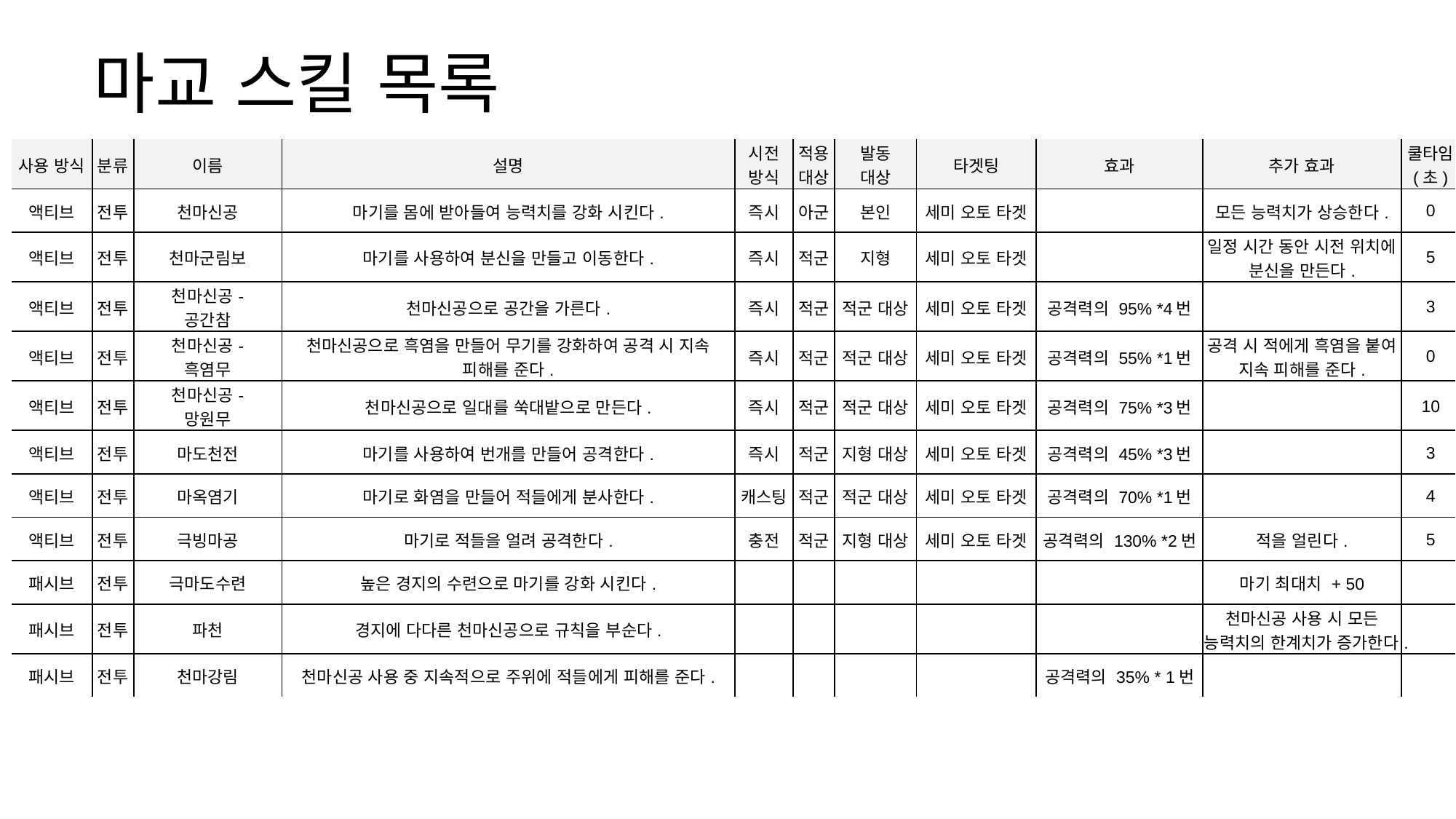

마교 스킬 목록
| 사용 방식 | 분류 | 이름 | 설명 | 시전 방식 | 적용 대상 | 발동 대상 | 타겟팅 | 효과 | 추가 효과 | 쿨타임 (초) |
| --- | --- | --- | --- | --- | --- | --- | --- | --- | --- | --- |
| 액티브 | 전투 | 천마신공 | 마기를 몸에 받아들여 능력치를 강화 시킨다. | 즉시 | 아군 | 본인 | 세미 오토 타겟 |  | 모든 능력치가 상승한다. | 0 |
| 액티브 | 전투 | 천마군림보 | 마기를 사용하여 분신을 만들고 이동한다. | 즉시 | 적군 | 지형 | 세미 오토 타겟 |  | 일정 시간 동안 시전 위치에 분신을 만든다. | 5 |
| 액티브 | 전투 | 천마신공- 공간참 | 천마신공으로 공간을 가른다. | 즉시 | 적군 | 적군 대상 | 세미 오토 타겟 | 공격력의 95% \*4번 |  | 3 |
| 액티브 | 전투 | 천마신공- 흑염무 | 천마신공으로 흑염을 만들어 무기를 강화하여 공격 시 지속 피해를 준다. | 즉시 | 적군 | 적군 대상 | 세미 오토 타겟 | 공격력의 55% \*1번 | 공격 시 적에게 흑염을 붙여 지속 피해를 준다. | 0 |
| 액티브 | 전투 | 천마신공- 망원무 | 천마신공으로 일대를 쑥대밭으로 만든다. | 즉시 | 적군 | 적군 대상 | 세미 오토 타겟 | 공격력의 75% \*3번 |  | 10 |
| 액티브 | 전투 | 마도천전 | 마기를 사용하여 번개를 만들어 공격한다. | 즉시 | 적군 | 지형 대상 | 세미 오토 타겟 | 공격력의 45% \*3번 |  | 3 |
| 액티브 | 전투 | 마옥염기 | 마기로 화염을 만들어 적들에게 분사한다. | 캐스팅 | 적군 | 적군 대상 | 세미 오토 타겟 | 공격력의 70% \*1번 |  | 4 |
| 액티브 | 전투 | 극빙마공 | 마기로 적들을 얼려 공격한다. | 충전 | 적군 | 지형 대상 | 세미 오토 타겟 | 공격력의 130% \*2번 | 적을 얼린다. | 5 |
| 패시브 | 전투 | 극마도수련 | 높은 경지의 수련으로 마기를 강화 시킨다. |  |  |  |  |  | 마기 최대치 + 50 |  |
| 패시브 | 전투 | 파천 | 경지에 다다른 천마신공으로 규칙을 부순다. |  |  |  |  |  | 천마신공 사용 시 모든 능력치의 한계치가 증가한다. |  |
| 패시브 | 전투 | 천마강림 | 천마신공 사용 중 지속적으로 주위에 적들에게 피해를 준다. |  |  |  |  | 공격력의 35% \* 1번 |  |  |